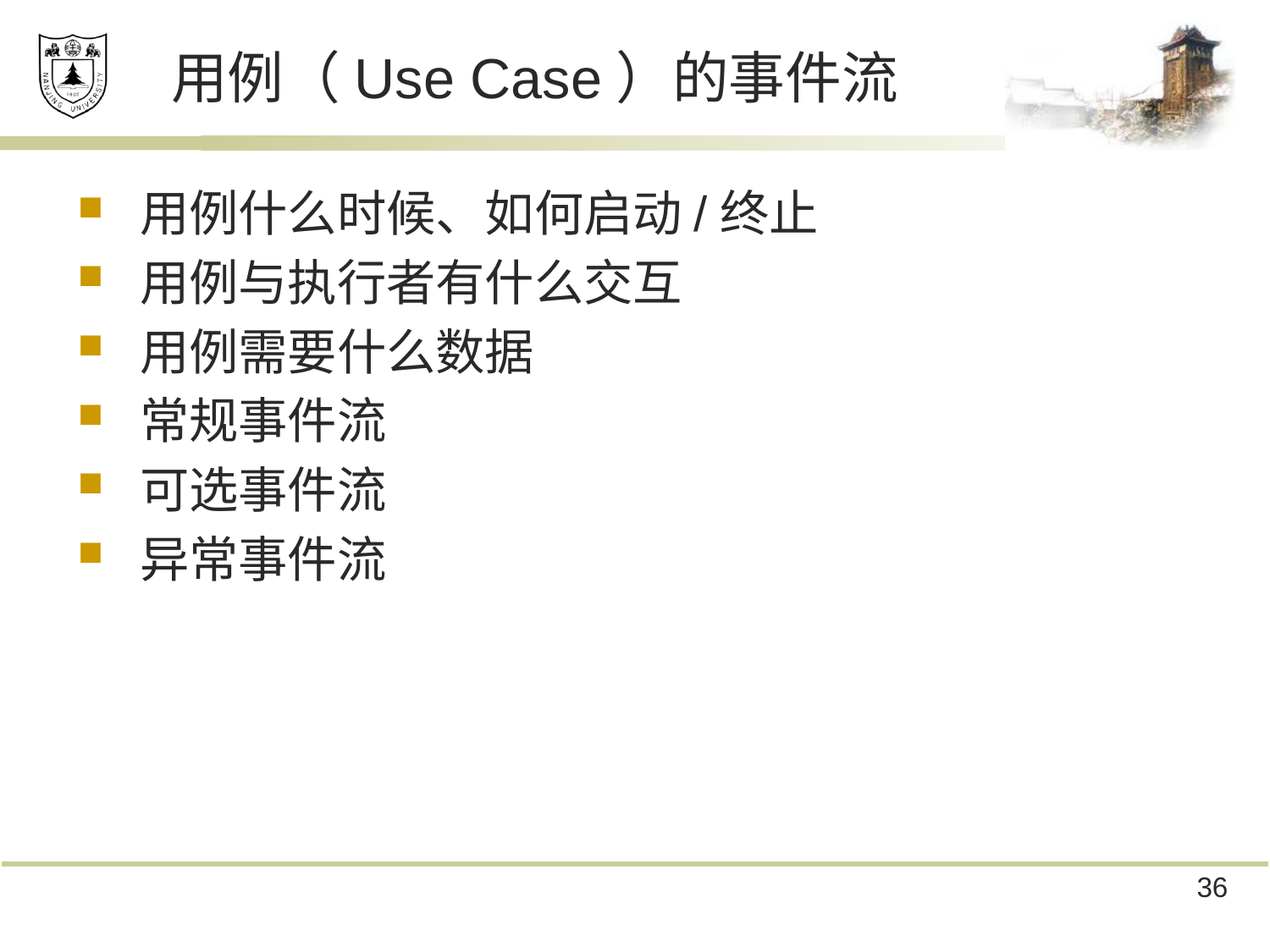

# 用例（Use Case）的事件流
用例什么时候、如何启动/终止
用例与执行者有什么交互
用例需要什么数据
常规事件流
可选事件流
异常事件流

36